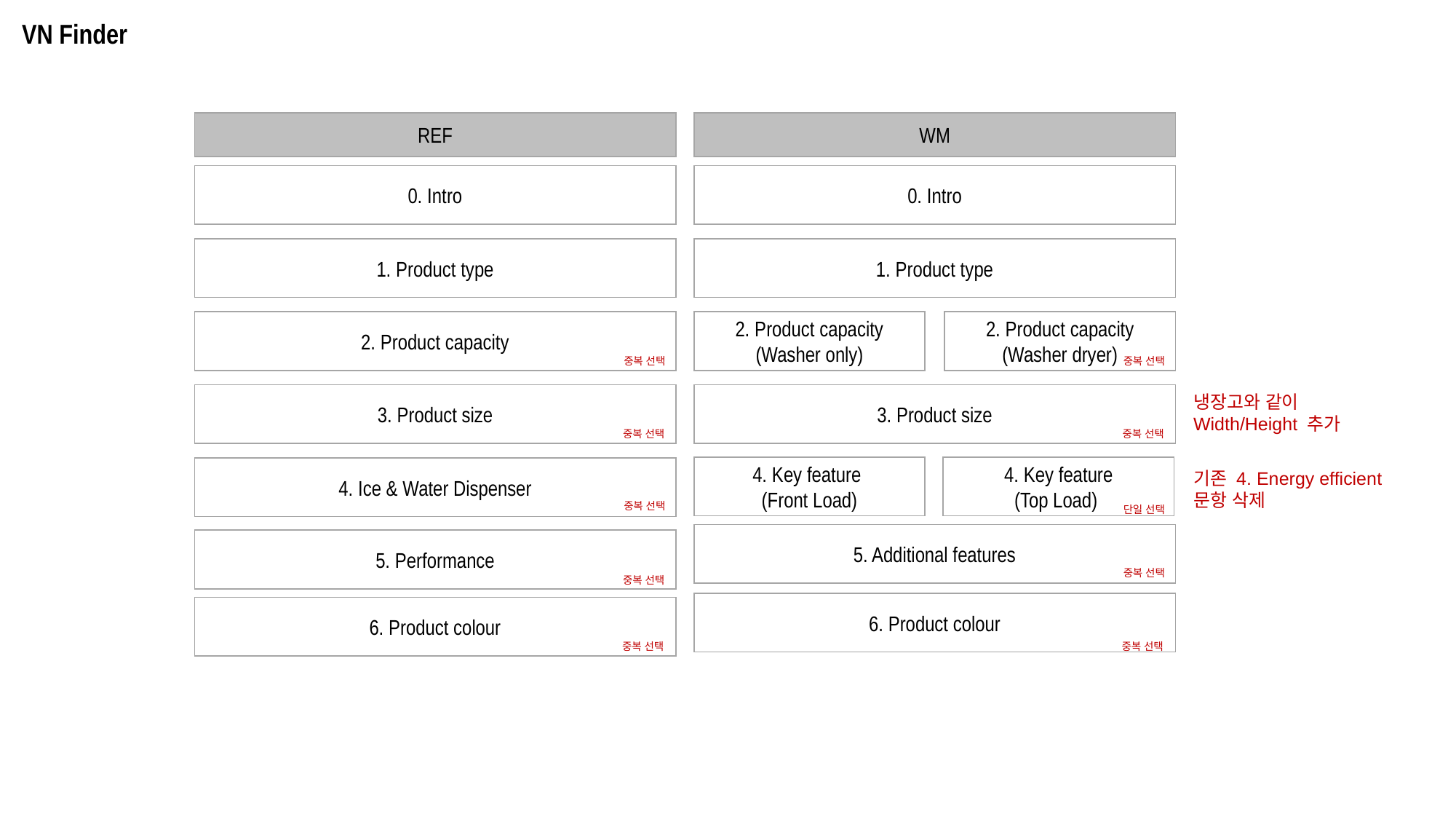

VN Finder
REF
WM
0. Intro
1. Product type
2. Product capacity
3. Product size
4. Ice & Water Dispenser
5. Performance
6. Product colour
0. Intro
1. Product type
2. Product capacity
(Washer only)
2. Product capacity
(Washer dryer)
3. Product size
4. Key feature
(Front Load)
4. Key feature
(Top Load)
5. Additional features
6. Product colour
중복 선택
중복 선택
냉장고와 같이 Width/Height 추가
중복 선택
중복 선택
기존 4. Energy efficient 문항 삭제
중복 선택
단일 선택
중복 선택
중복 선택
중복 선택
중복 선택